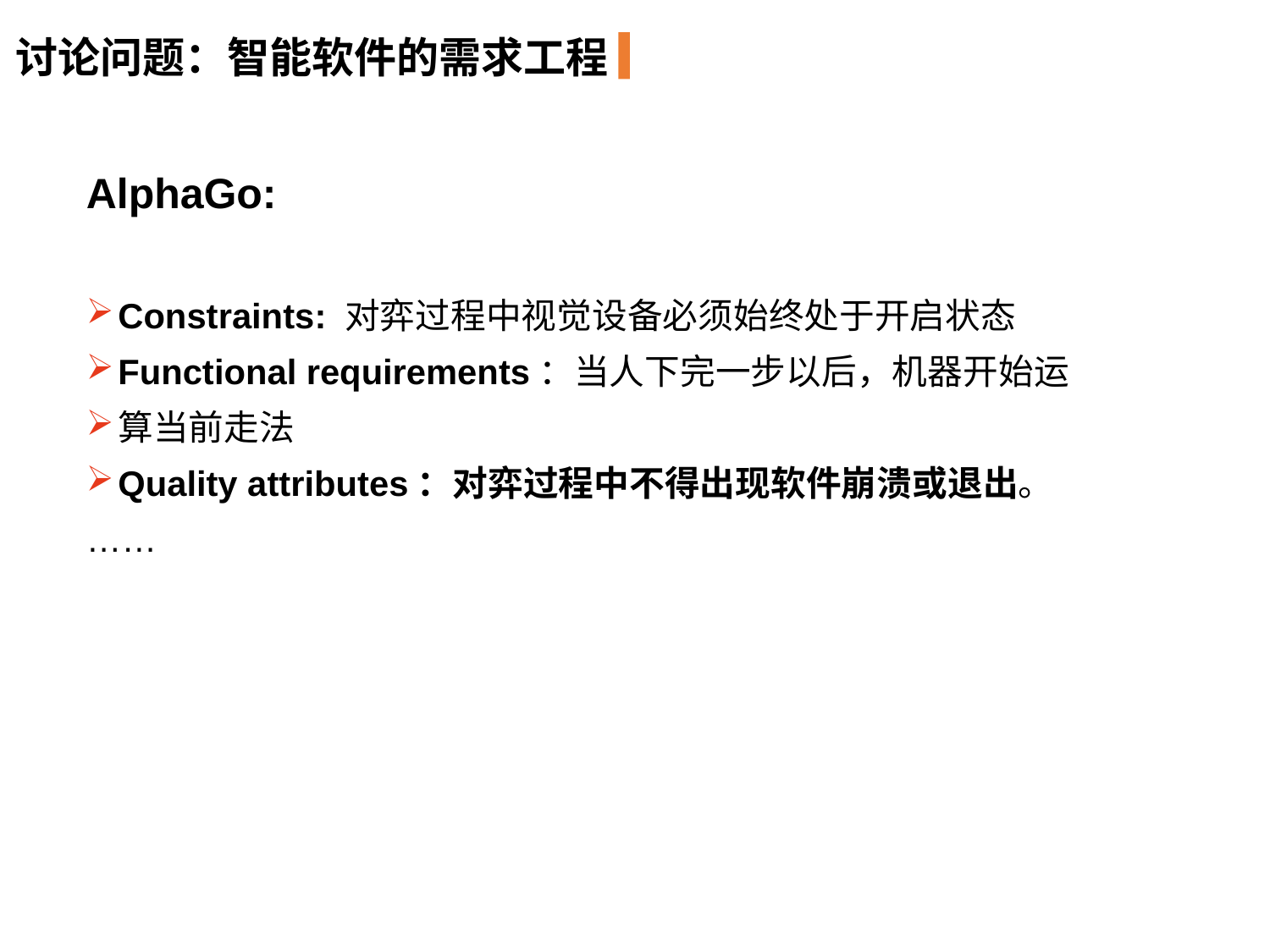

讨论问题：智能软件的需求工程

AlphaGo:

Constraints: 对弈过程中视觉设备必须始终处于开启状态
Functional requirements：当人下完一步以后，机器开始运
算当前走法
Quality attributes：对弈过程中不得出现软件崩溃或退出。
……